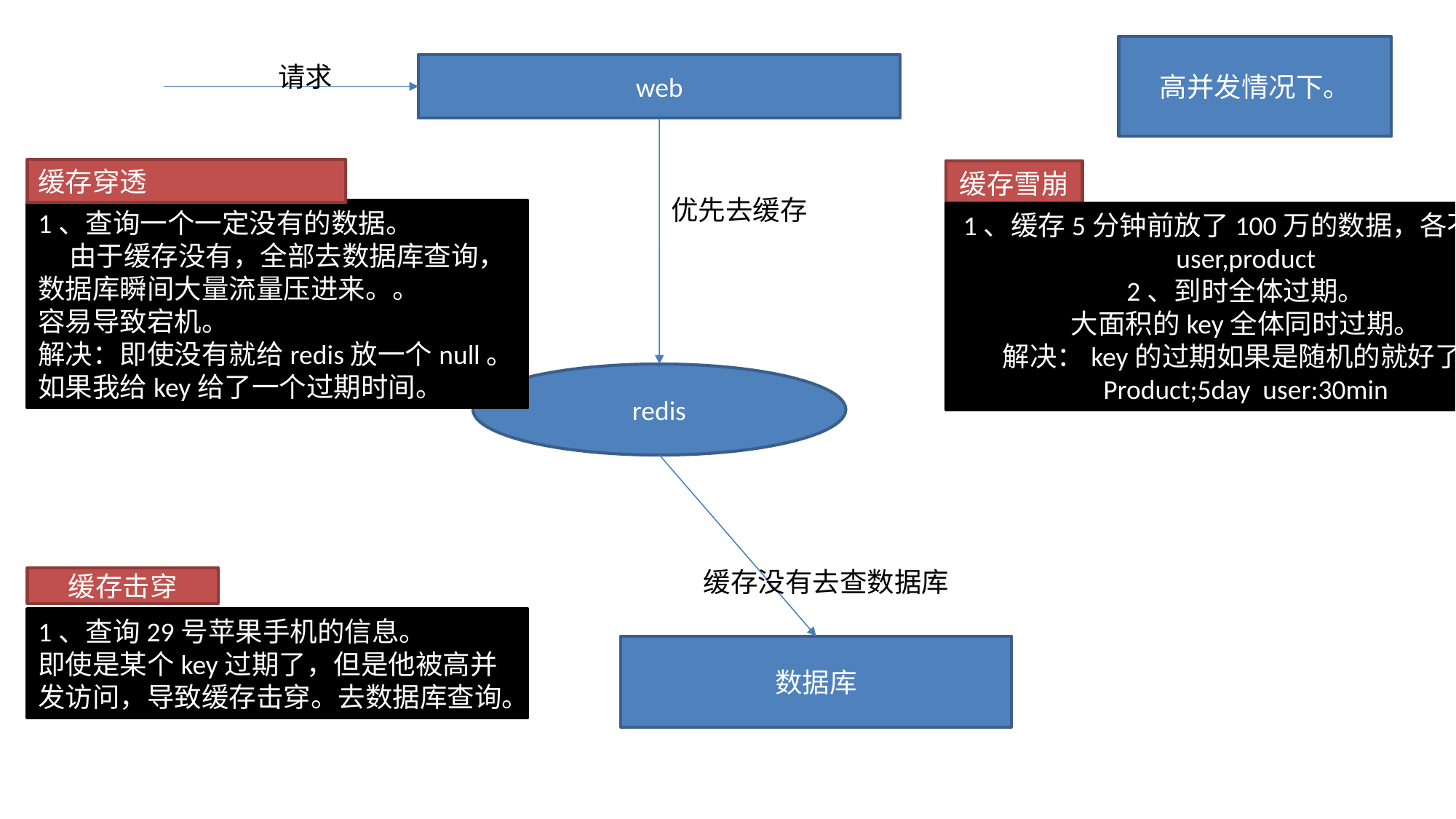

高并发情况下。
请求
web
缓存穿透
缓存雪崩
优先去缓存
1、查询一个一定没有的数据。
    由于缓存没有，全部去数据库查询，数据库瞬间大量流量压进来。。
容易导致宕机。
解决：即使没有就给redis放一个null。如果我给key给了一个过期时间。
1、缓存5分钟前放了100万的数据，各不一样，user,product
2、到时全体过期。
大面积的key全体同时过期。
解决：key的过期如果是随机的就好了。
Product;5day  user:30min
redis
缓存没有去查数据库
缓存击穿
1、查询29号苹果手机的信息。
即使是某个key过期了，但是他被高并发访问，导致缓存击穿。去数据库查询。
数据库